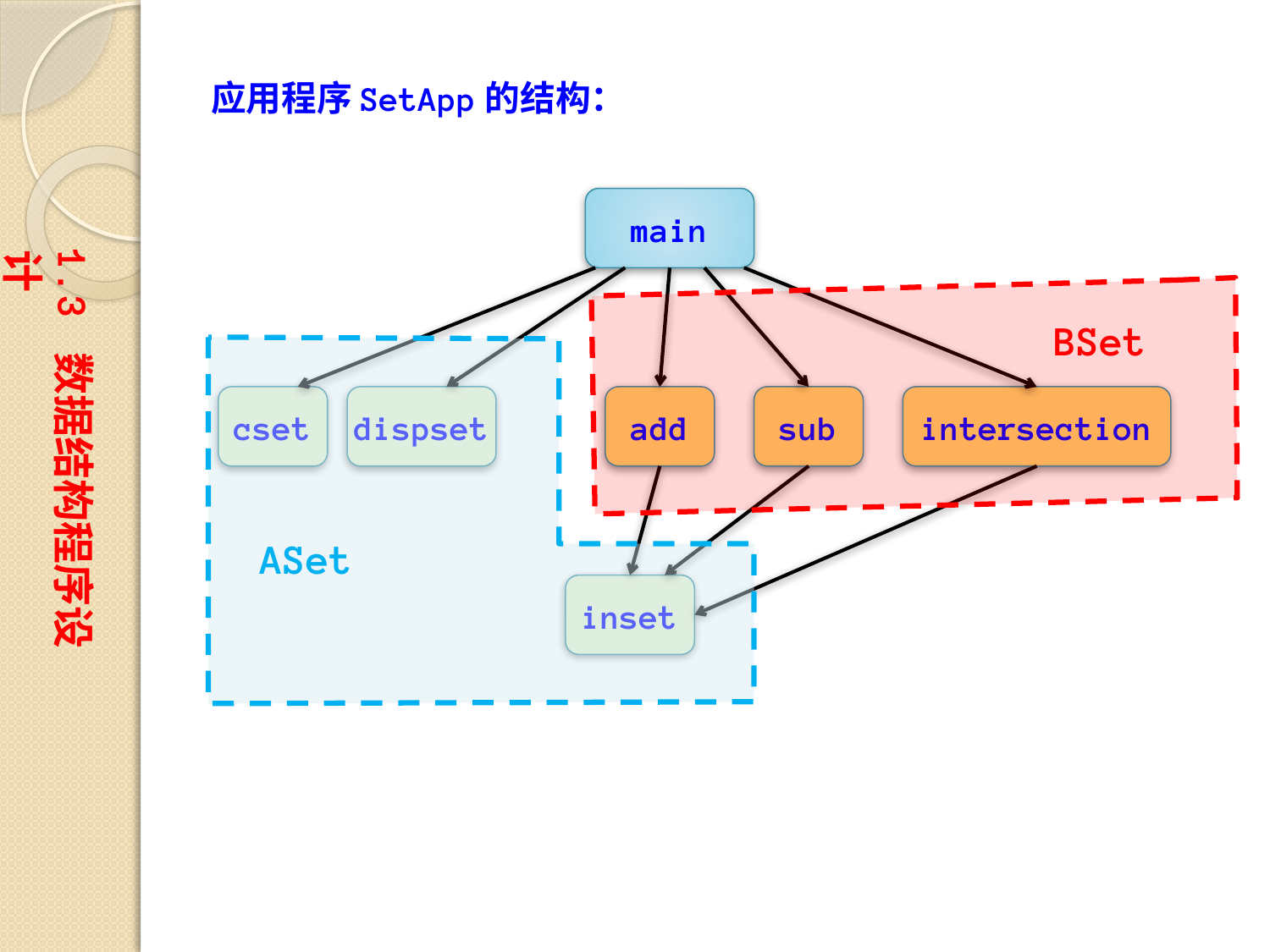

应用程序SetApp的结构：
main
1.3 数据结构程序设计

BSet

ASet

cset
dispset
add
sub
intersection
inset